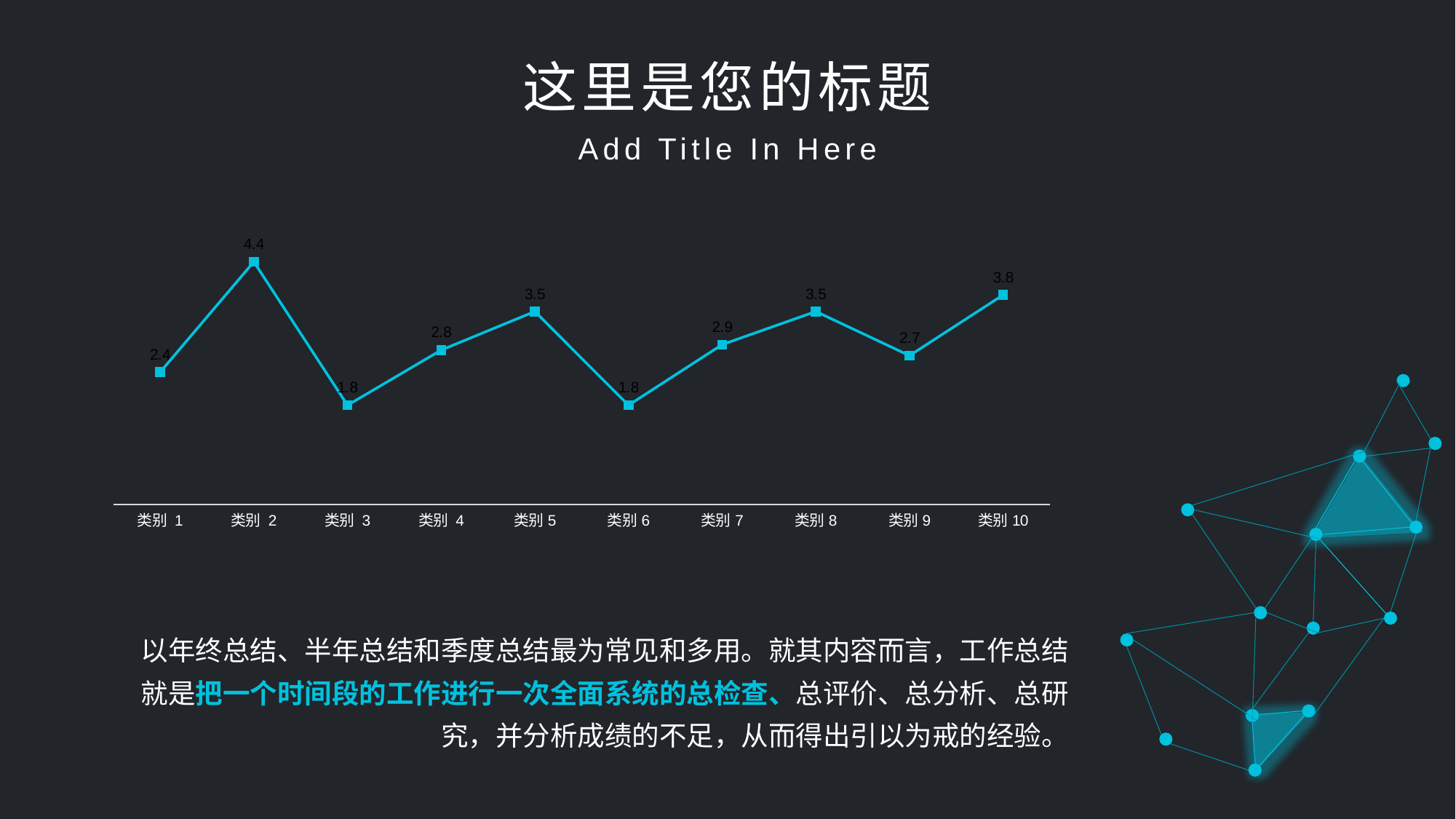

这里是您的标题
Add Title In Here

### Chart

| Category | 系列 2 |
|---|---|
| 类别 1 | 2.4 |
| 类别 2 | 4.4 |
| 类别 3 | 1.8 |
| 类别 4 | 2.8 |
| 类别5 | 3.5 |
| 类别6 | 1.8 |
| 类别7 | 2.9 |
| 类别8 | 3.5 |
| 类别9 | 2.7 |
| 类别10 | 3.8 |

以年终总结、半年总结和季度总结最为常见和多用。就其内容而言，工作总结就是把一个时间段的工作进行一次全面系统的总检查、总评价、总分析、总研究，并分析成绩的不足，从而得出引以为戒的经验。